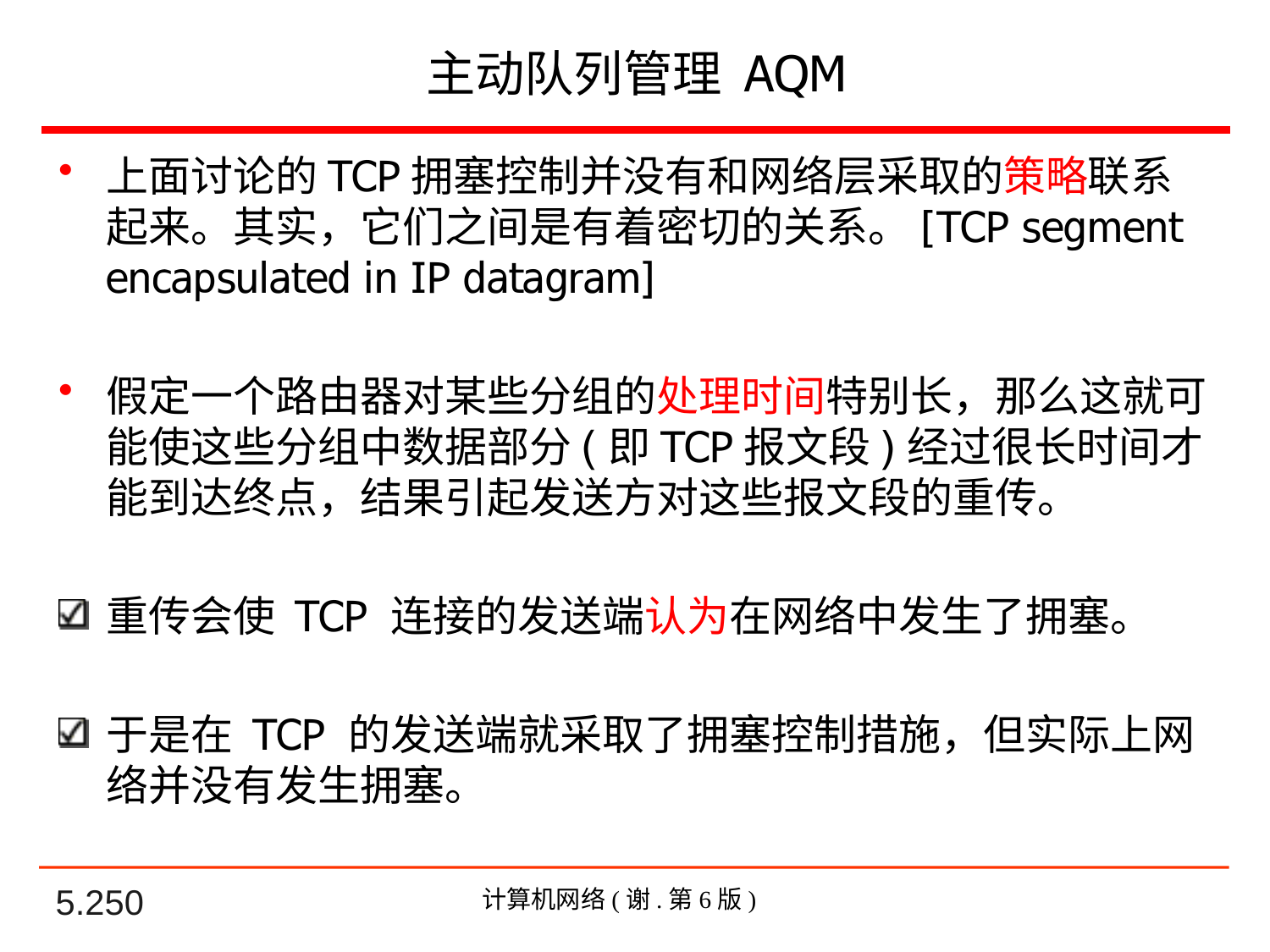

# 主动队列管理 AQM
上面讨论的TCP拥塞控制并没有和网络层采取的策略联系起来。其实，它们之间是有着密切的关系。[TCP segment encapsulated in IP datagram]

假定一个路由器对某些分组的处理时间特别长，那么这就可能使这些分组中数据部分(即TCP报文段)经过很长时间才能到达终点，结果引起发送方对这些报文段的重传。

重传会使 TCP 连接的发送端认为在网络中发生了拥塞。

于是在 TCP 的发送端就采取了拥塞控制措施，但实际上网络并没有发生拥塞。